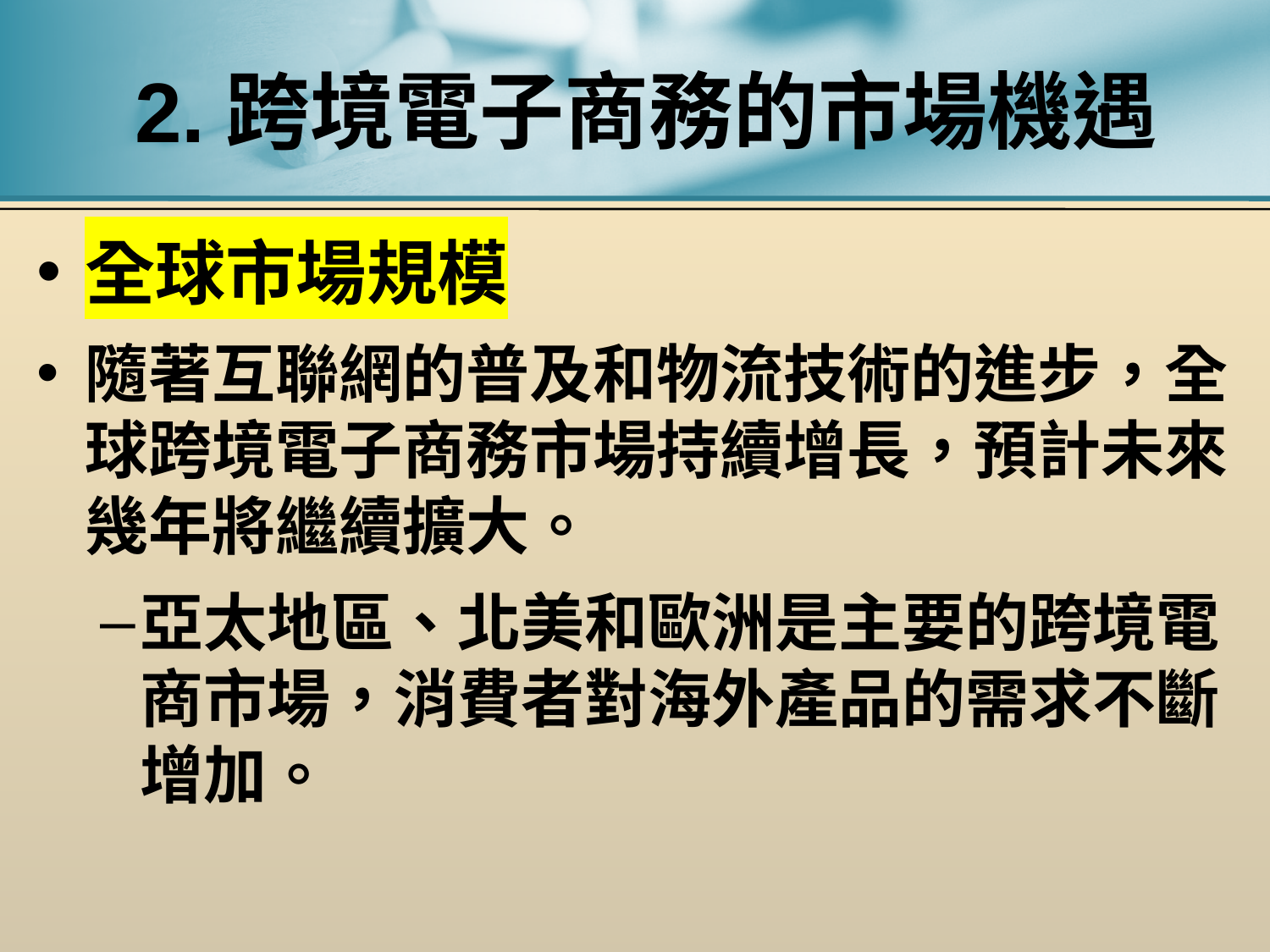

# 2.跨境電子商務的市場機遇
全球市場規模
隨著互聯網的普及和物流技術的進步，全球跨境電子商務市場持續增長，預計未來幾年將繼續擴大。
亞太地區、北美和歐洲是主要的跨境電商市場，消費者對海外產品的需求不斷增加。